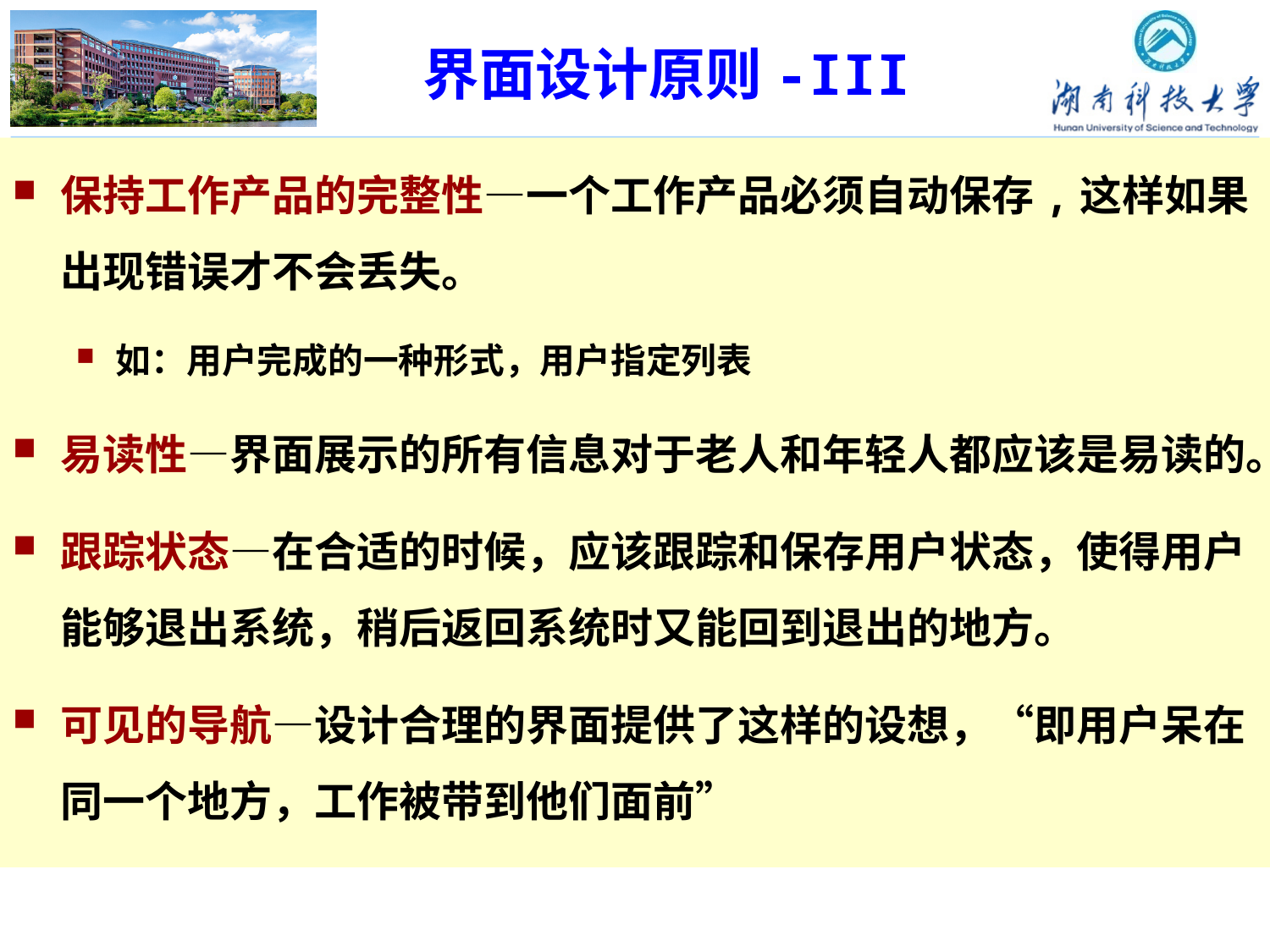

# 界面设计原则-III
保持工作产品的完整性—一个工作产品必须自动保存,这样如果出现错误才不会丢失。
如：用户完成的一种形式，用户指定列表
易读性—界面展示的所有信息对于老人和年轻人都应该是易读的。
跟踪状态—在合适的时候，应该跟踪和保存用户状态，使得用户能够退出系统，稍后返回系统时又能回到退出的地方。
可见的导航—设计合理的界面提供了这样的设想，“即用户呆在同一个地方，工作被带到他们面前”
24